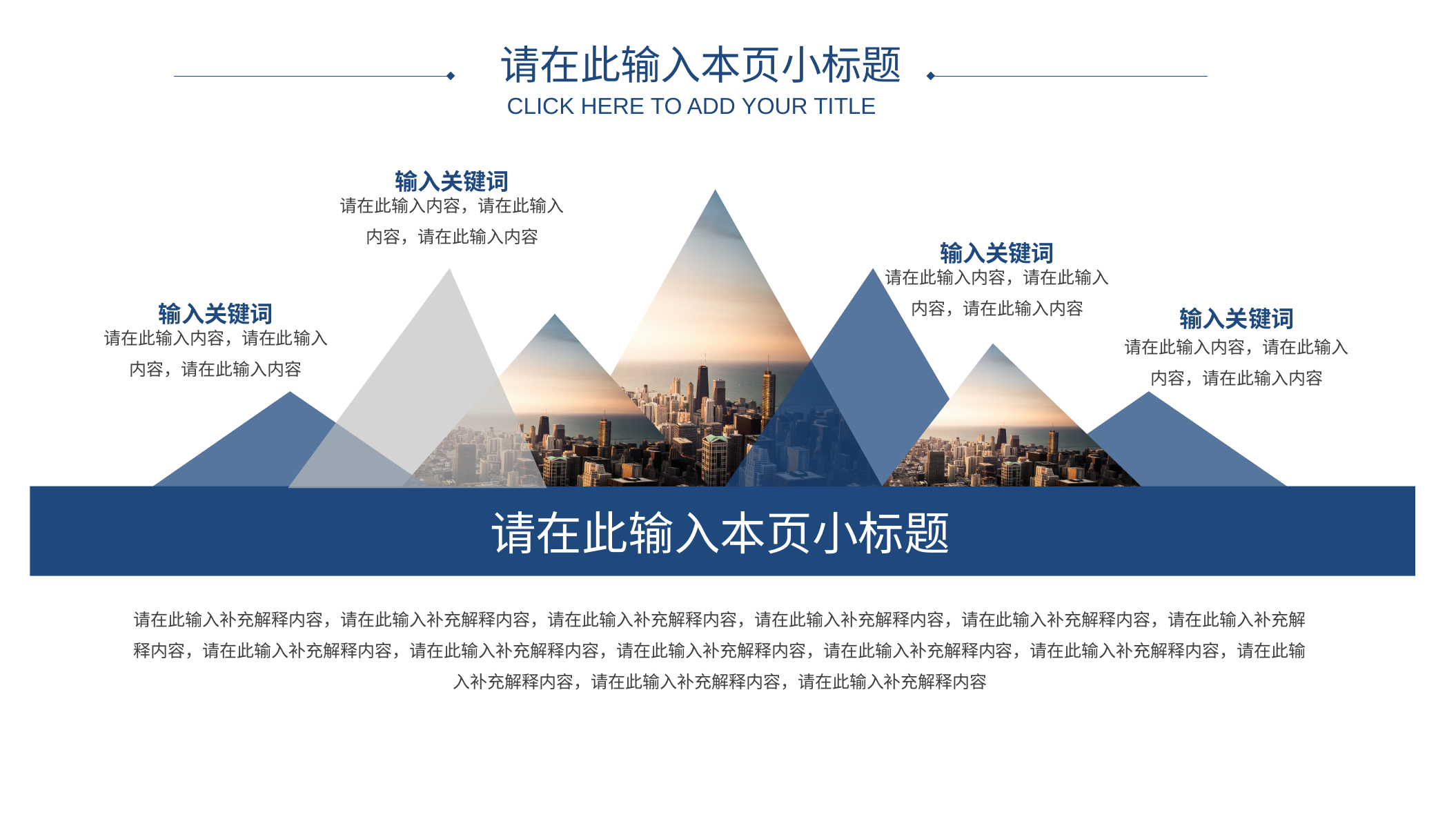

请在此输入本页小标题
CLICK HERE TO ADD YOUR TITLE
输入关键词
请在此输入内容，请在此输入内容，请在此输入内容

输入关键词
请在此输入内容，请在此输入内容，请在此输入内容

输入关键词
输入关键词

请在此输入内容，请在此输入内容，请在此输入内容
请在此输入内容，请在此输入内容，请在此输入内容

请在此输入本页小标题
请在此输入补充解释内容，请在此输入补充解释内容，请在此输入补充解释内容，请在此输入补充解释内容，请在此输入补充解释内容，请在此输入补充解释内容，请在此输入补充解释内容，请在此输入补充解释内容，请在此输入补充解释内容，请在此输入补充解释内容，请在此输入补充解释内容，请在此输入补充解释内容，请在此输入补充解释内容，请在此输入补充解释内容